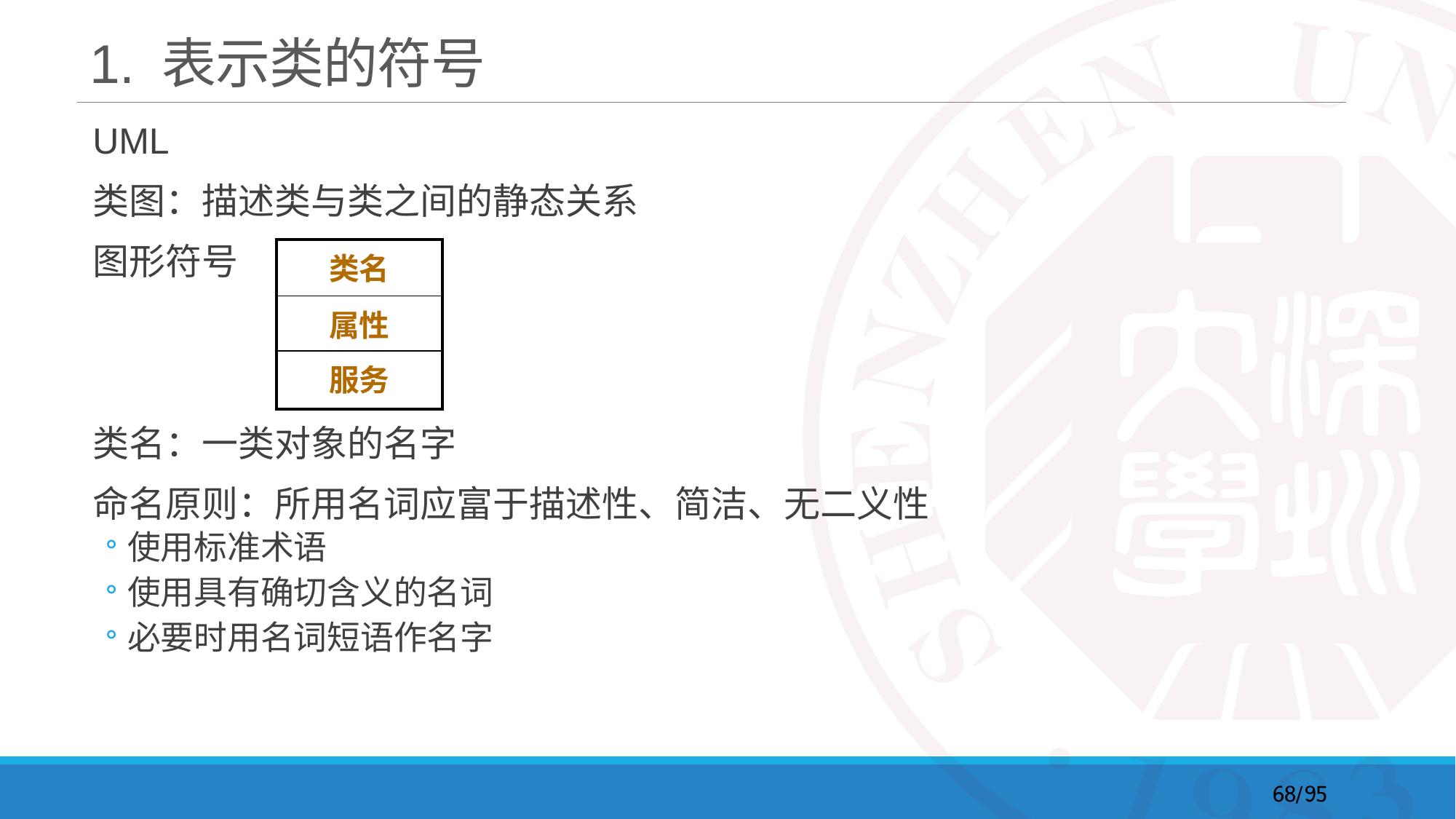

# 1. 表示类的符号
UML
类图：描述类与类之间的静态关系
图形符号

类名：一类对象的名字
命名原则：所用名词应富于描述性、简洁、无二义性
使用标准术语
使用具有确切含义的名词
必要时用名词短语作名字
| 类名 |
| --- |
| 属性 |
| 服务 |
68/95